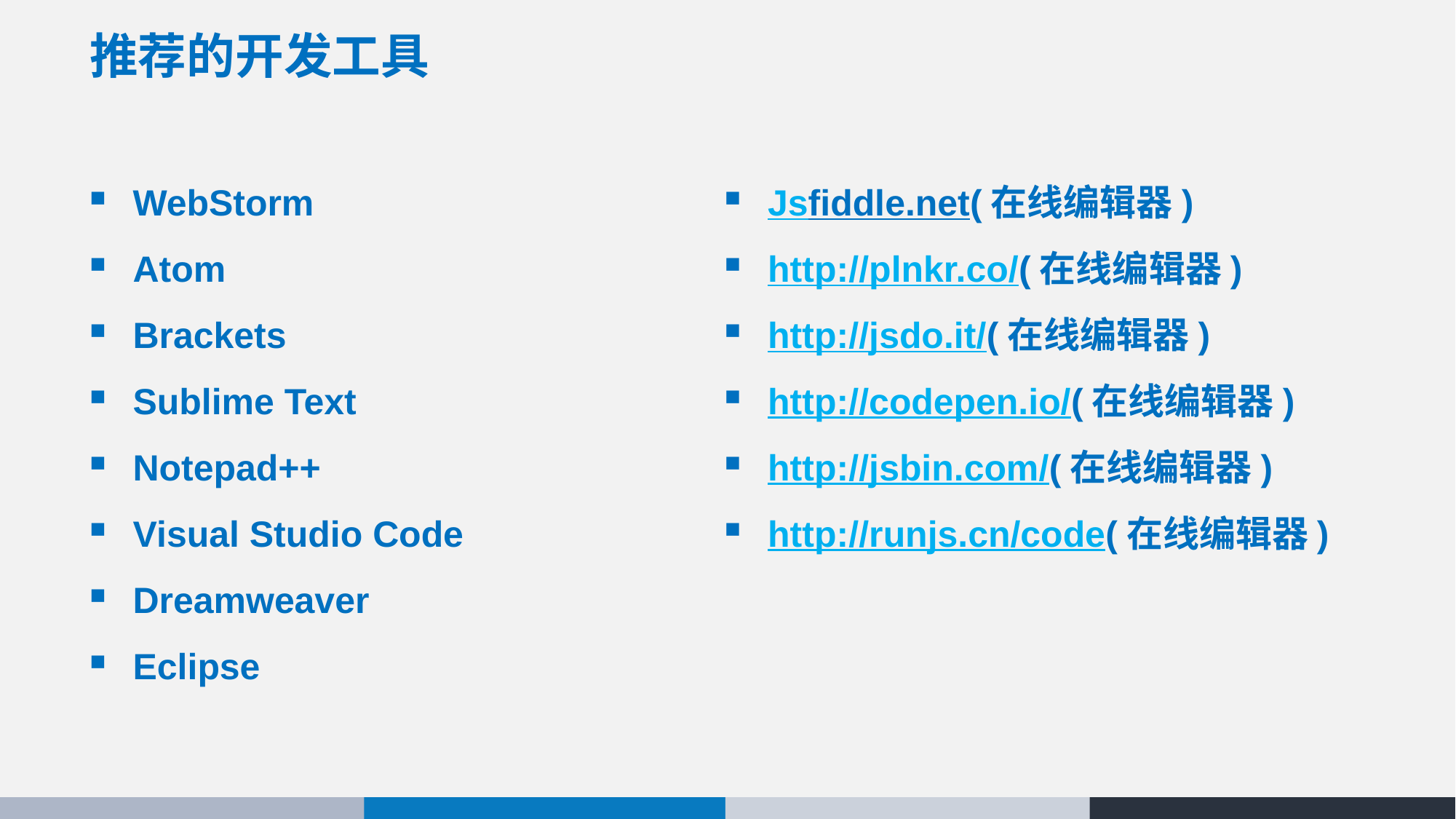

# 推荐的开发工具
WebStorm
Atom
Brackets
Sublime Text
Notepad++
Visual Studio Code
Dreamweaver
Eclipse
Jsfiddle.net(在线编辑器)
http://plnkr.co/(在线编辑器)
http://jsdo.it/(在线编辑器)
http://codepen.io/(在线编辑器)
http://jsbin.com/(在线编辑器)
http://runjs.cn/code(在线编辑器)